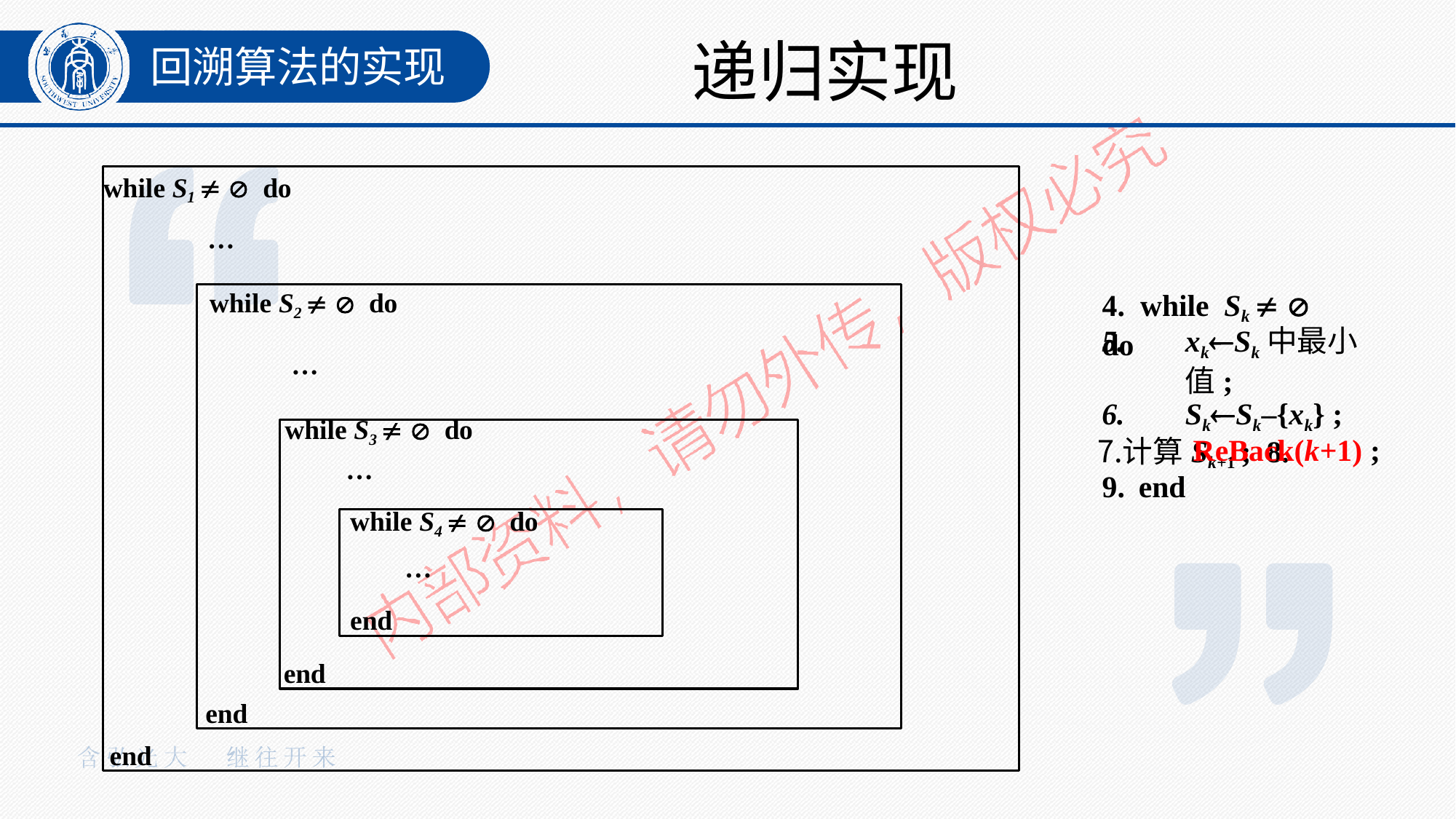

# 递归实现

回溯算法的实现
while S1 ≠ ∅ do
…

end
4.  while  Sk ≠ ∅	do
while S2 ≠ ∅ do
…

end
xk←Sk中最小值;
Sk←Sk–{xk} ;
计算Sk+1 ;  8.
while S3 ≠ ∅ do
…

end
ReBack(k+1) ;
9. end
while S4 ≠ ∅ do
…
end